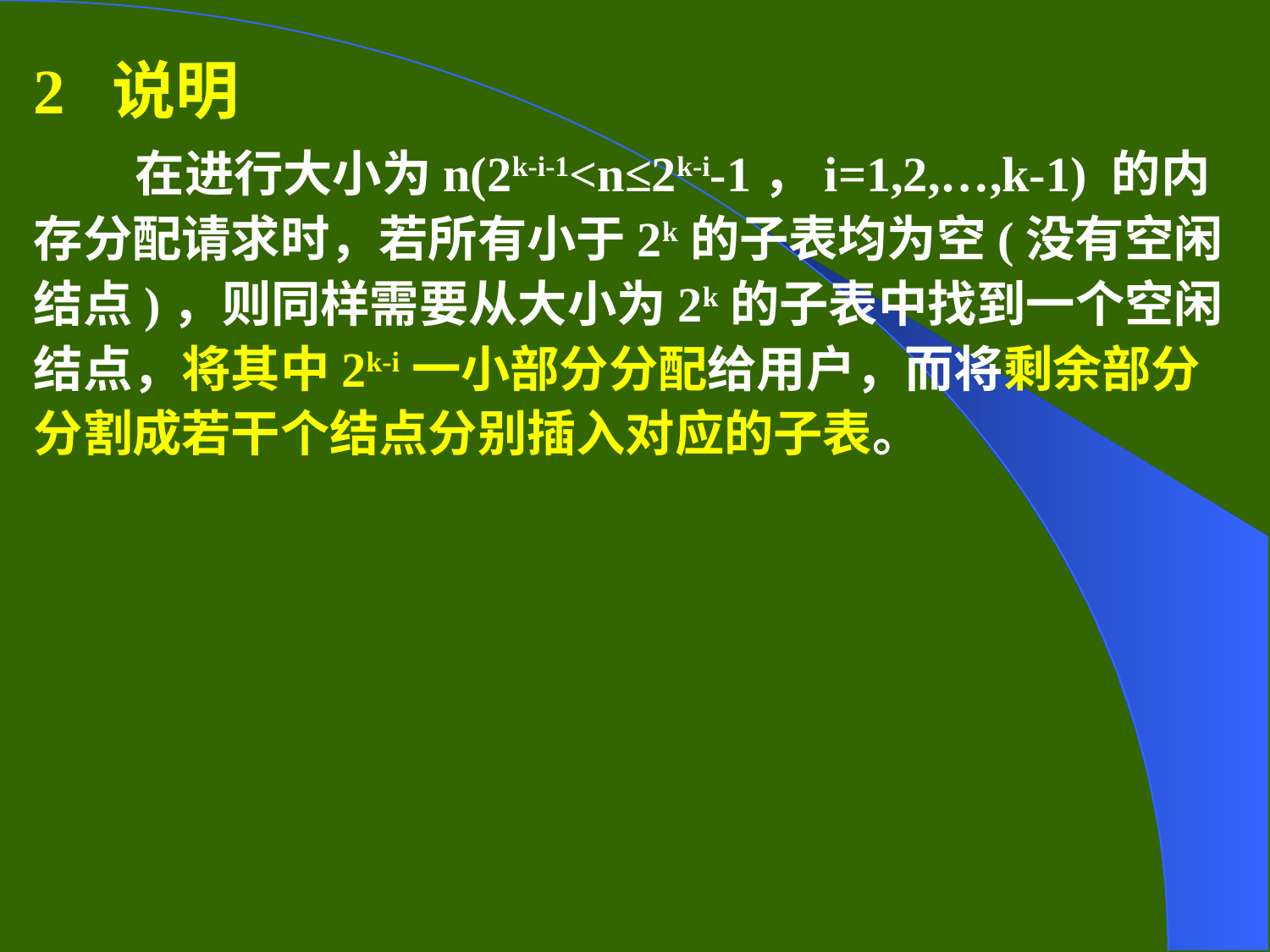

2  说明
        在进行大小为n(2k-i-1<n≤2k-i-1，i=1,2,…,k-1) 的内存分配请求时，若所有小于2k的子表均为空(没有空闲结点)，则同样需要从大小为2k的子表中找到一个空闲结点，将其中2k-i一小部分分配给用户，而将剩余部分分割成若干个结点分别插入对应的子表。